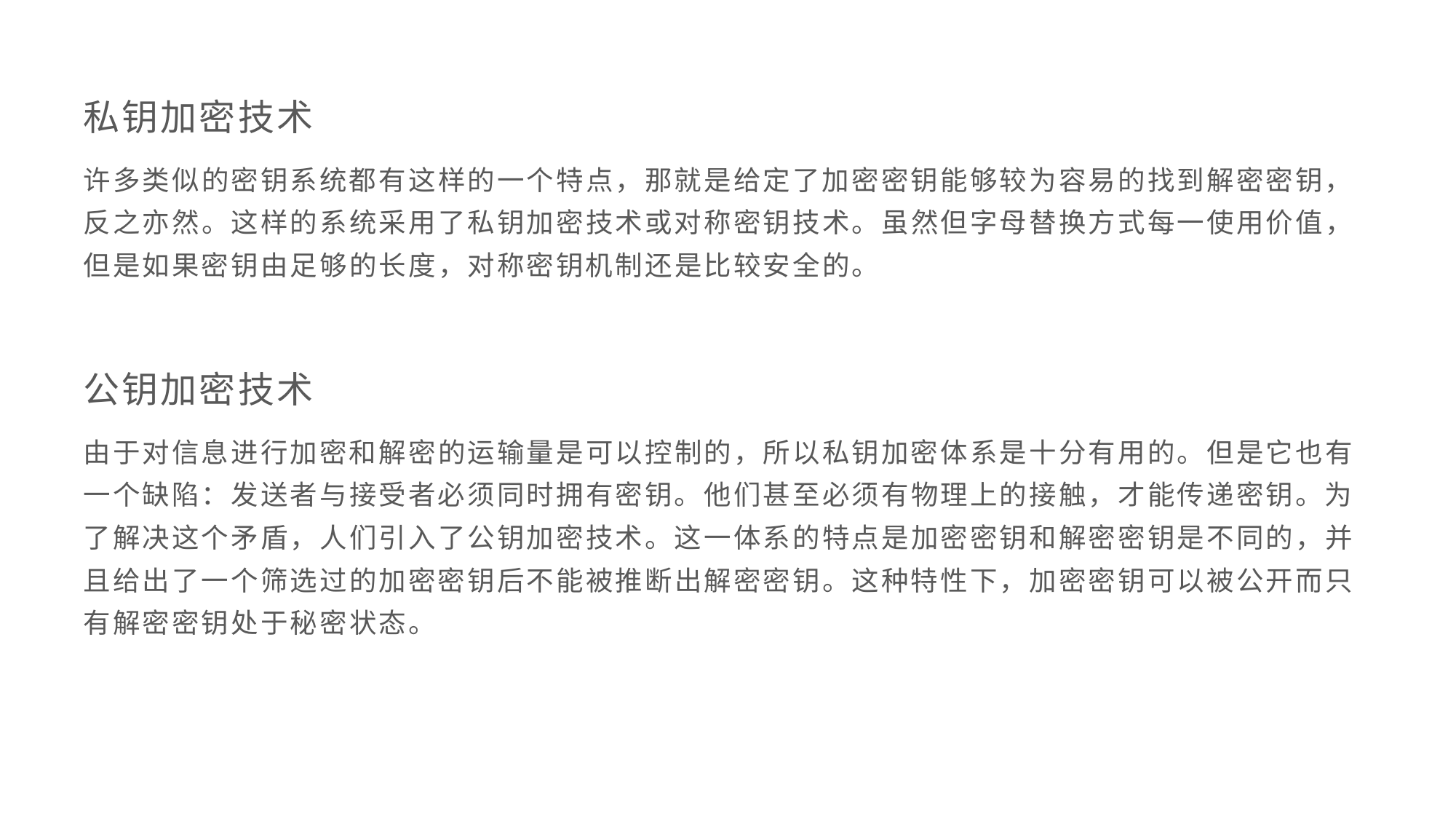

私钥加密技术
许多类似的密钥系统都有这样的一个特点，那就是给定了加密密钥能够较为容易的找到解密密钥，反之亦然。这样的系统采用了私钥加密技术或对称密钥技术。虽然但字母替换方式每一使用价值，但是如果密钥由足够的长度，对称密钥机制还是比较安全的。

公钥加密技术
由于对信息进行加密和解密的运输量是可以控制的，所以私钥加密体系是十分有用的。但是它也有一个缺陷：发送者与接受者必须同时拥有密钥。他们甚至必须有物理上的接触，才能传递密钥。为了解决这个矛盾，人们引入了公钥加密技术。这一体系的特点是加密密钥和解密密钥是不同的，并且给出了一个筛选过的加密密钥后不能被推断出解密密钥。这种特性下，加密密钥可以被公开而只有解密密钥处于秘密状态。